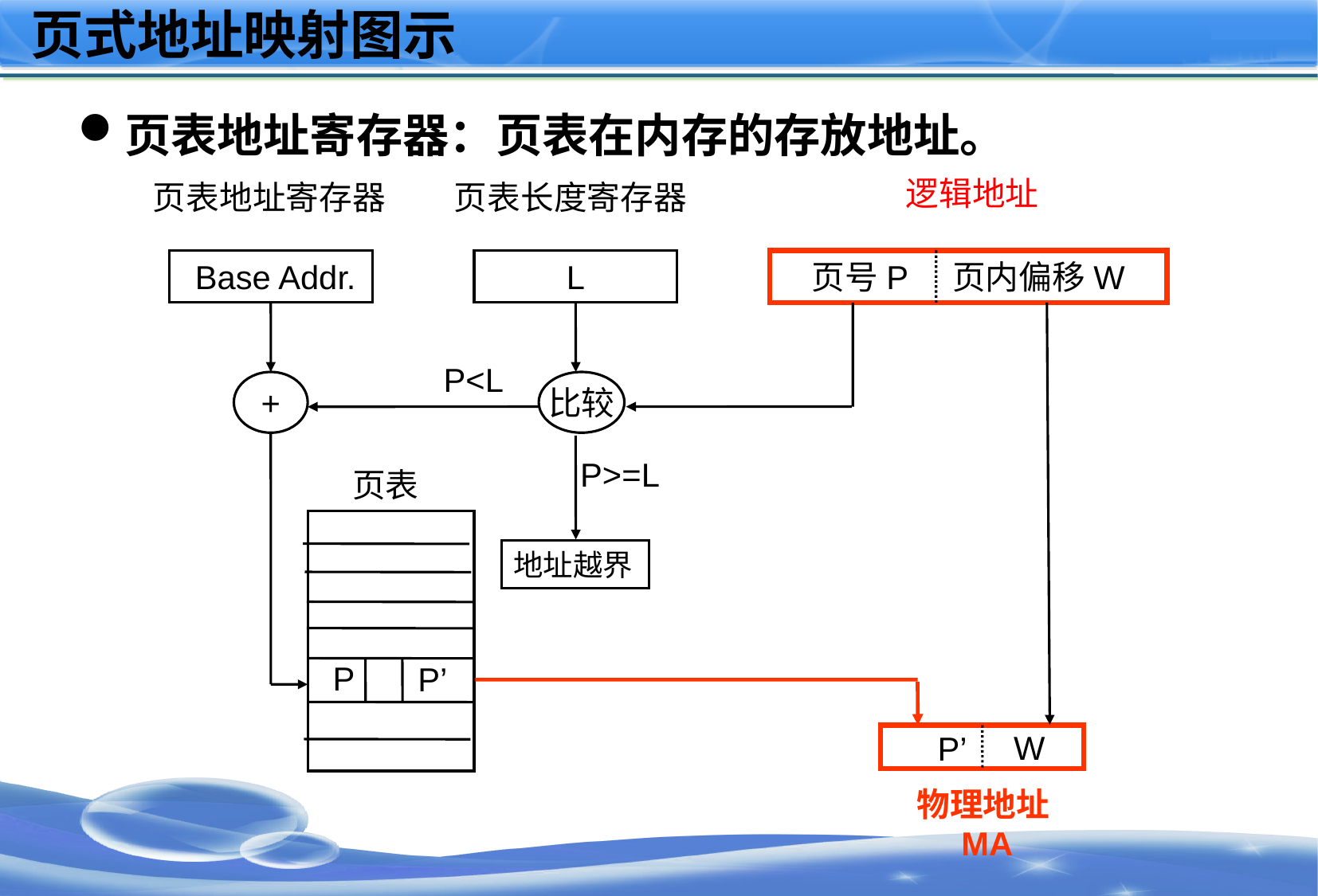

# 页式地址映射图示
页表地址寄存器：页表在内存的存放地址。
逻辑地址
页表地址寄存器
页表长度寄存器
 Base Addr.
L
页号P    页内偏移W

P<L
+
比较

 P>=L
页表

地址越界

P
P’

W
P’

物理地址MA